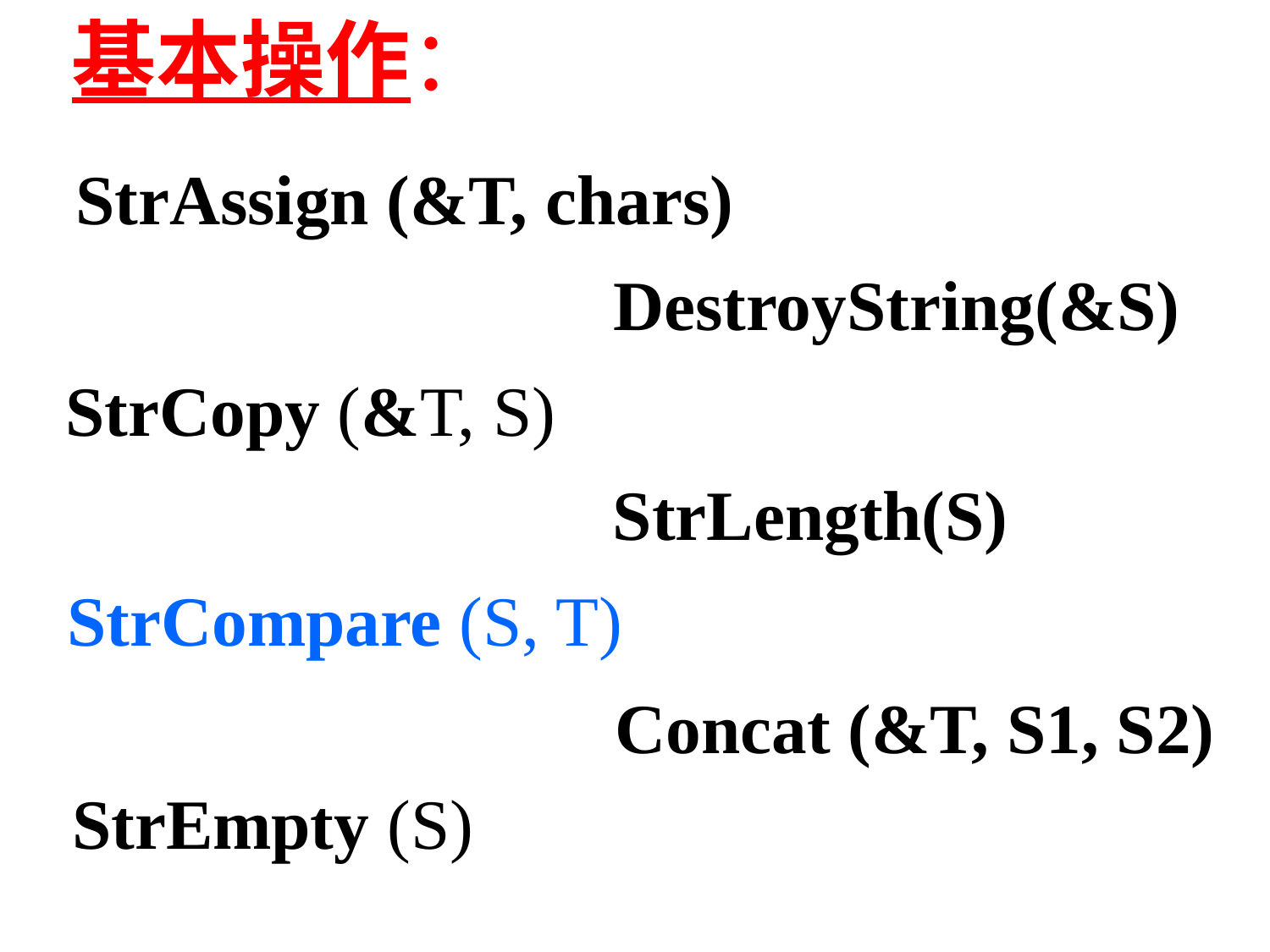

基本操作：
 StrAssign (&T, chars)
 DestroyString(&S)

 StrCopy (&T, S)
 StrLength(S)
 StrCompare (S, T)
 Concat (&T, S1, S2)
 StrEmpty (S)